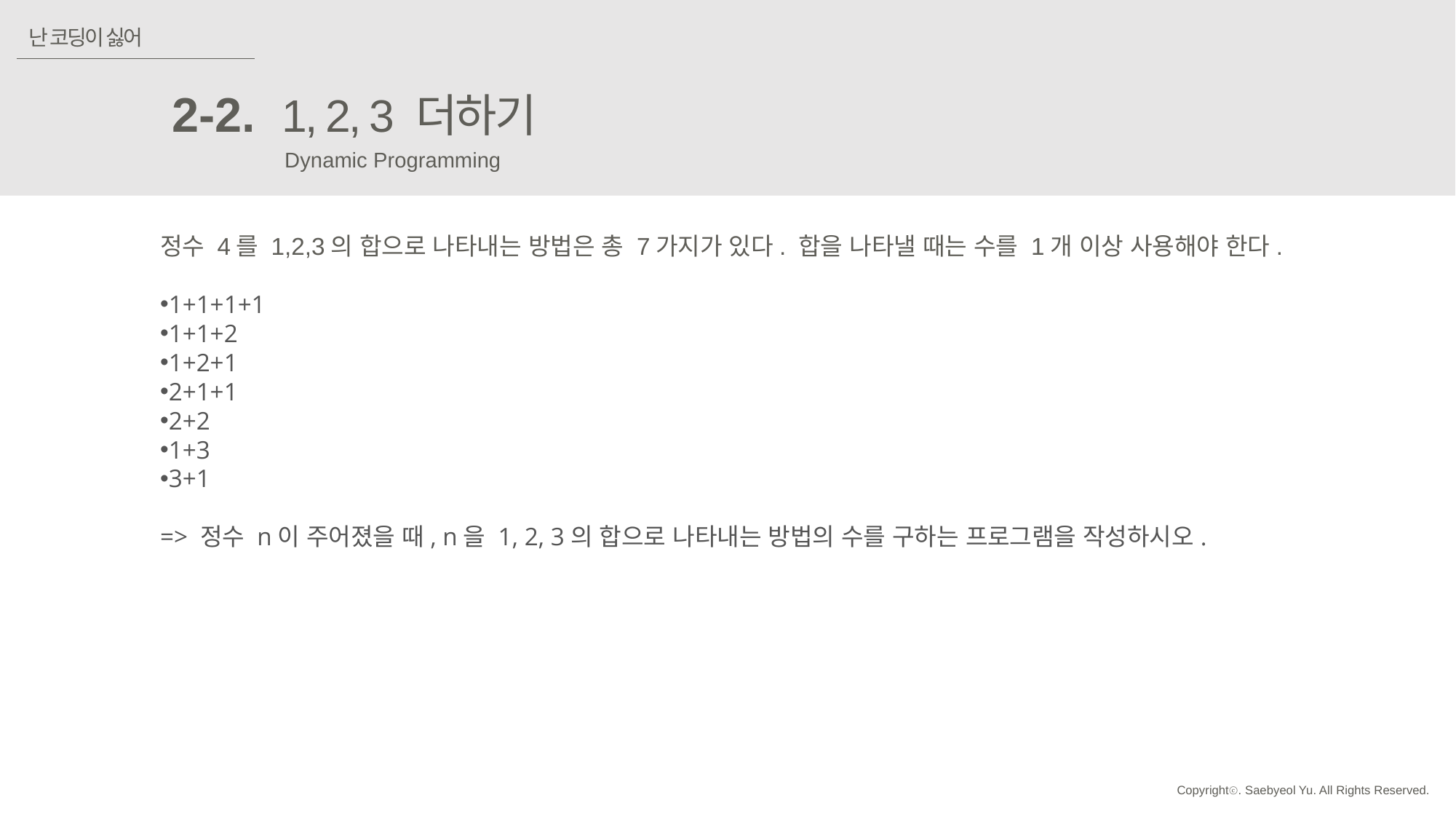

난 코딩이 싫어
2-2.
1, 2, 3 더하기
Dynamic Programming
정수 4를 1,2,3의 합으로 나타내는 방법은 총 7가지가 있다. 합을 나타낼 때는 수를 1개 이상 사용해야 한다.

1+1+1+1
1+1+2
1+2+1
2+1+1
2+2
1+3
3+1

=> 정수 n이 주어졌을 때, n을 1, 2, 3의 합으로 나타내는 방법의 수를 구하는 프로그램을 작성하시오.